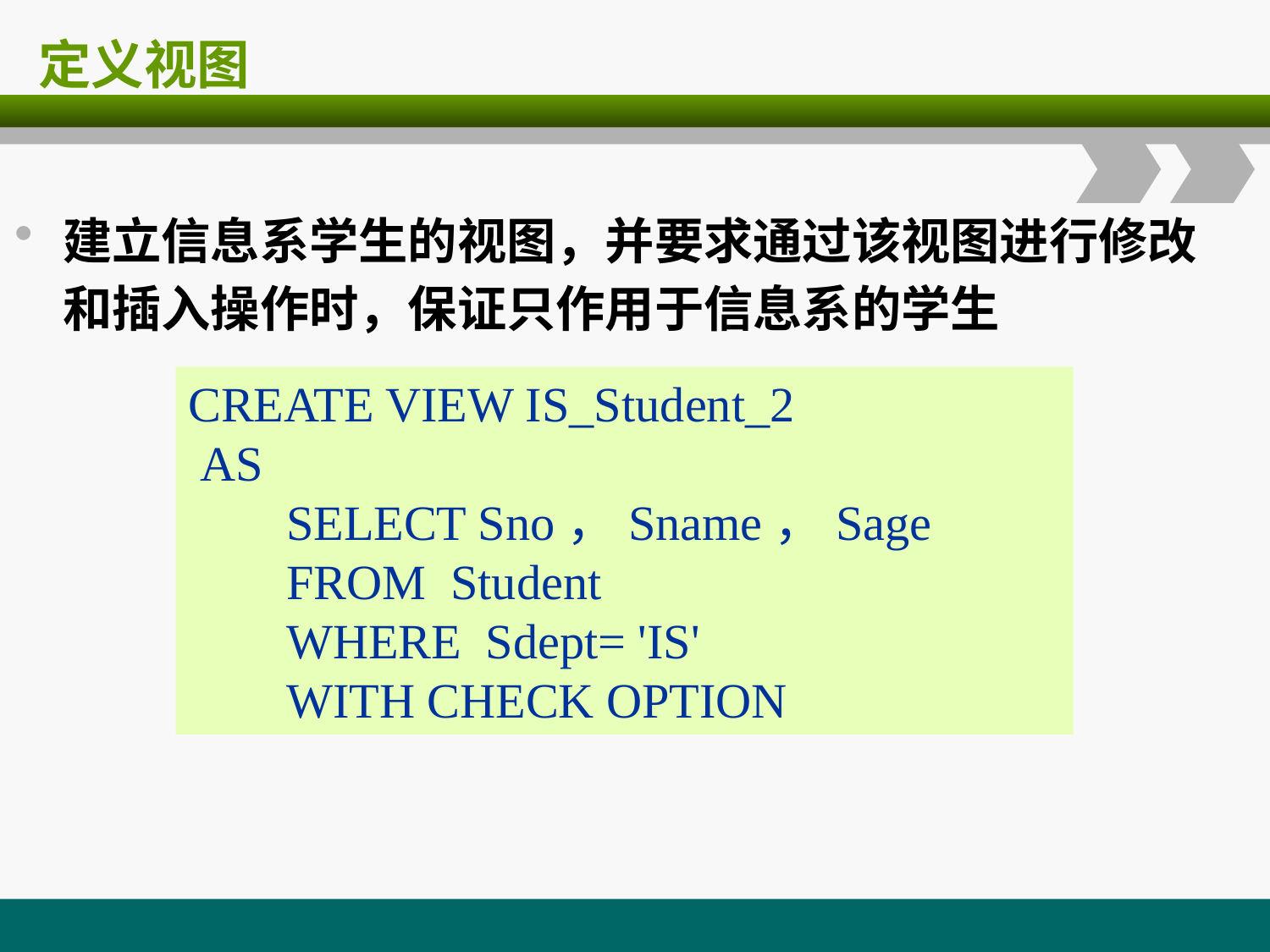

# 定义视图
建立信息系学生的视图，并要求通过该视图进行修改和插入操作时，保证只作用于信息系的学生
CREATE VIEW IS_Student_2
 AS
        SELECT Sno，Sname，Sage
        FROM  Student
        WHERE  Sdept= 'IS'
        WITH CHECK OPTION